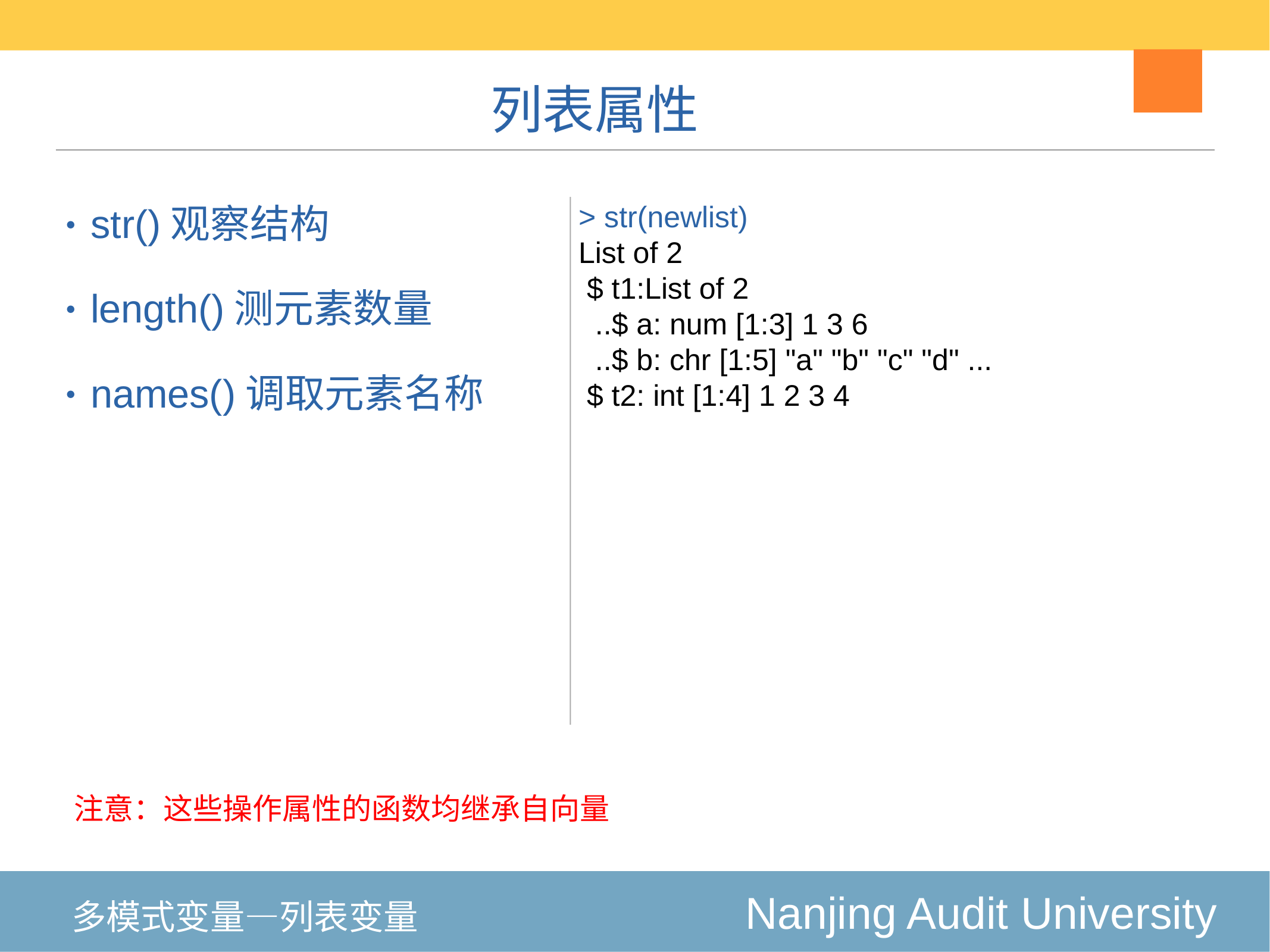

# 列表属性
str()观察结构
length()测元素数量
names()调取元素名称
> str(newlist)
List of 2
 $ t1:List of 2
  ..$ a: num [1:3] 1 3 6
  ..$ b: chr [1:5] "a" "b" "c" "d" ...
 $ t2: int [1:4] 1 2 3 4
注意：这些操作属性的函数均继承自向量
多模式变量—列表变量